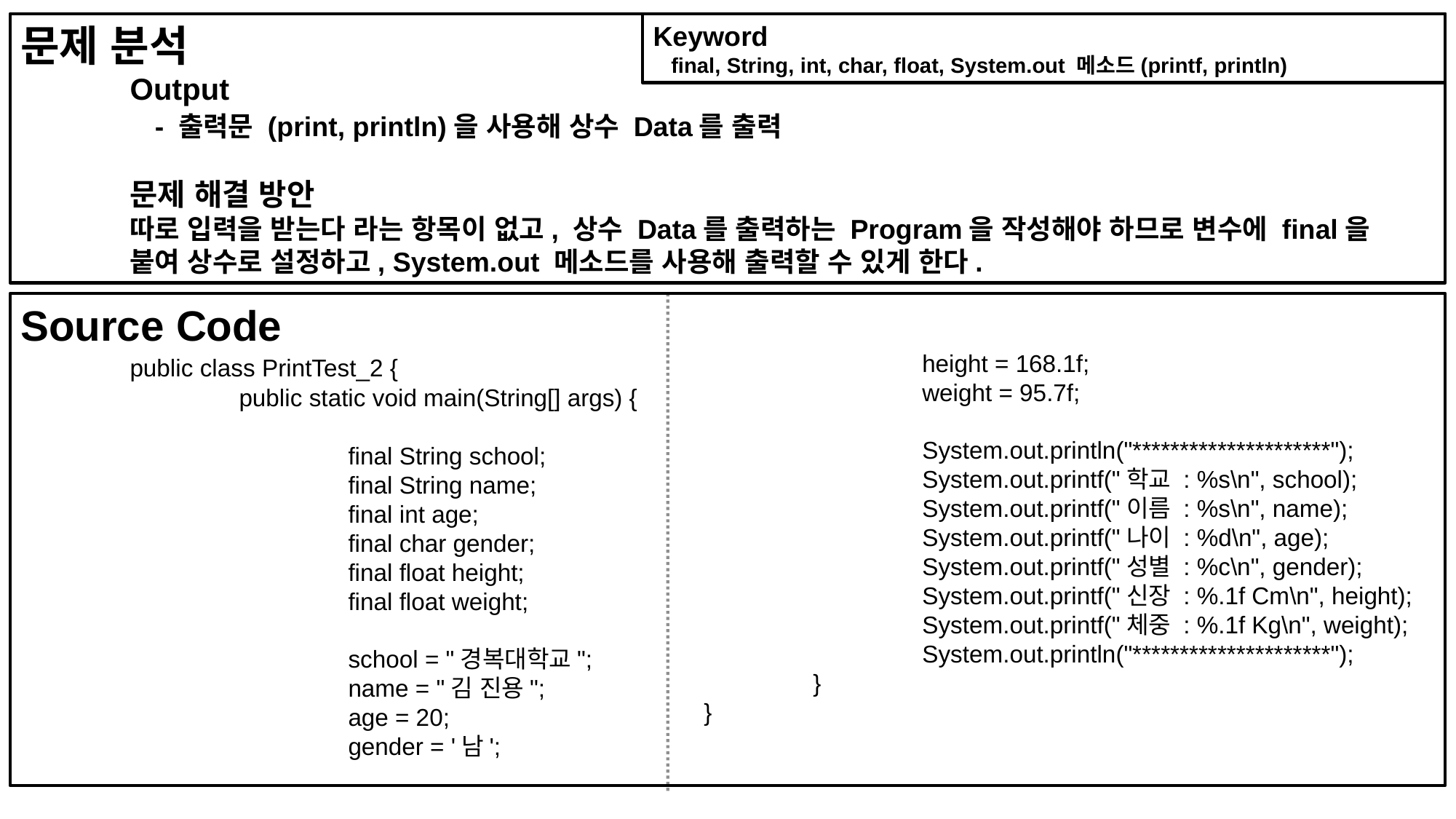

문제 분석
	Output
	   - 출력문 (print, println)을 사용해 상수 Data를 출력

	문제 해결 방안
	따로 입력을 받는다 라는 항목이 없고, 상수 Data를 출력하는 Program을 작성해야 하므로 변수에 final을
	붙여 상수로 설정하고, System.out 메소드를 사용해 출력할 수 있게 한다.
Keyword
   final, String, int, char, float, System.out 메소드(printf, println)
Source Code
	public class PrintTest_2 {
    		public static void main(String[] args) {

       			final String school;
       			final String name;
        			final int age;
        			final char gender;
        			final float height;
        			final float weight;

        			school = "경복대학교";
        			name = "김 진용";
        			age = 20;
       			gender = '남';

		height = 168.1f;
		weight = 95.7f;

		System.out.println("*********************");
		System.out.printf("학교 : %s\n", school);
		System.out.printf("이름 : %s\n", name);
		System.out.printf("나이 : %d\n", age);
		System.out.printf("성별 : %c\n", gender);
		System.out.printf("신장 : %.1f Cm\n", height);
		System.out.printf("체중 : %.1f Kg\n", weight);
		System.out.println("*********************");
	}
}